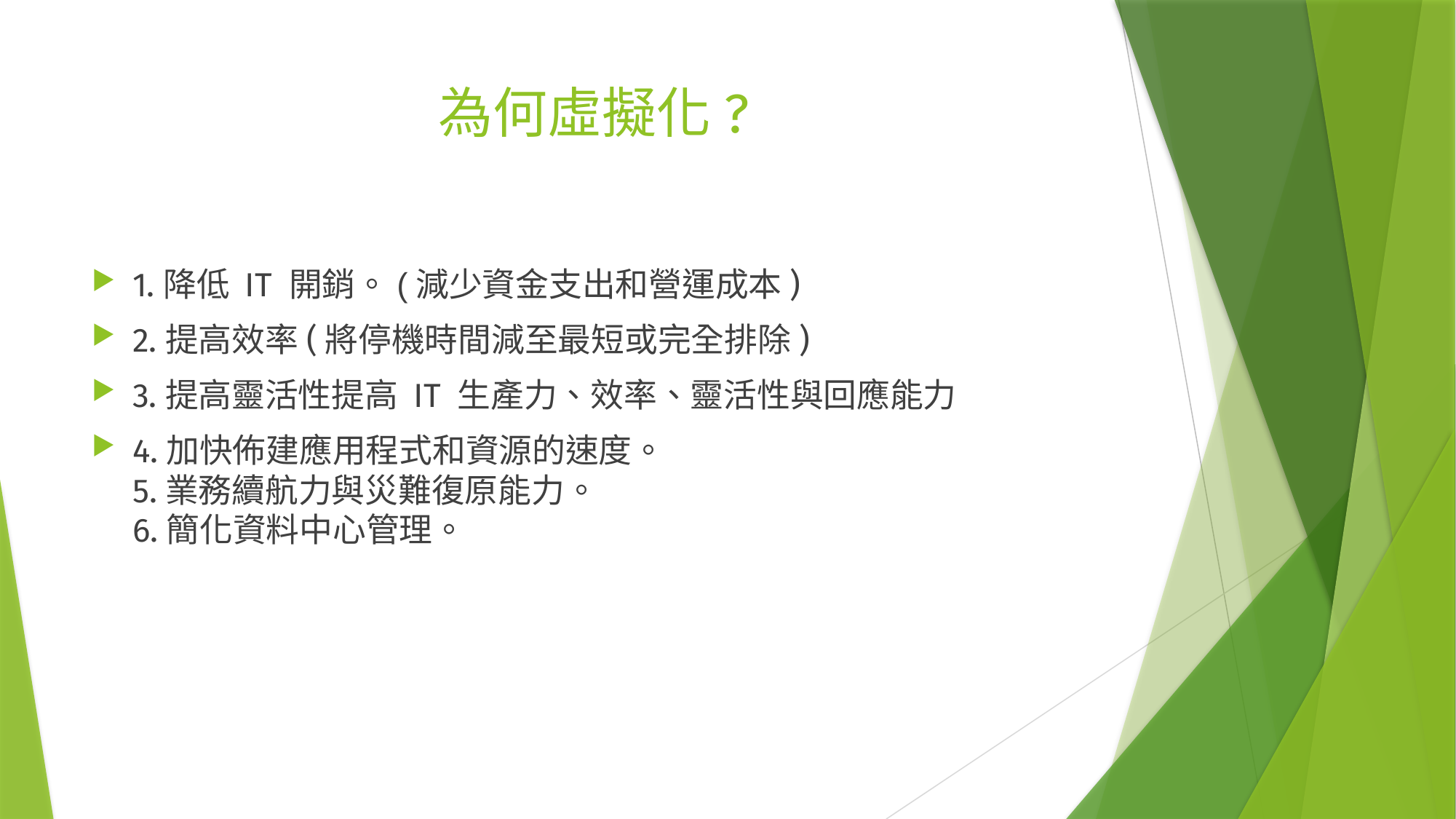

# 為何虛擬化?
1.降低 IT 開銷。(減少資金支出和營運成本)
2.提高效率(將停機時間減至最短或完全排除)
3.提高靈活性提高 IT 生產力、效率、靈活性與回應能力
4.加快佈建應用程式和資源的速度。
5.業務續航力與災難復原能力。
6.簡化資料中心管理。